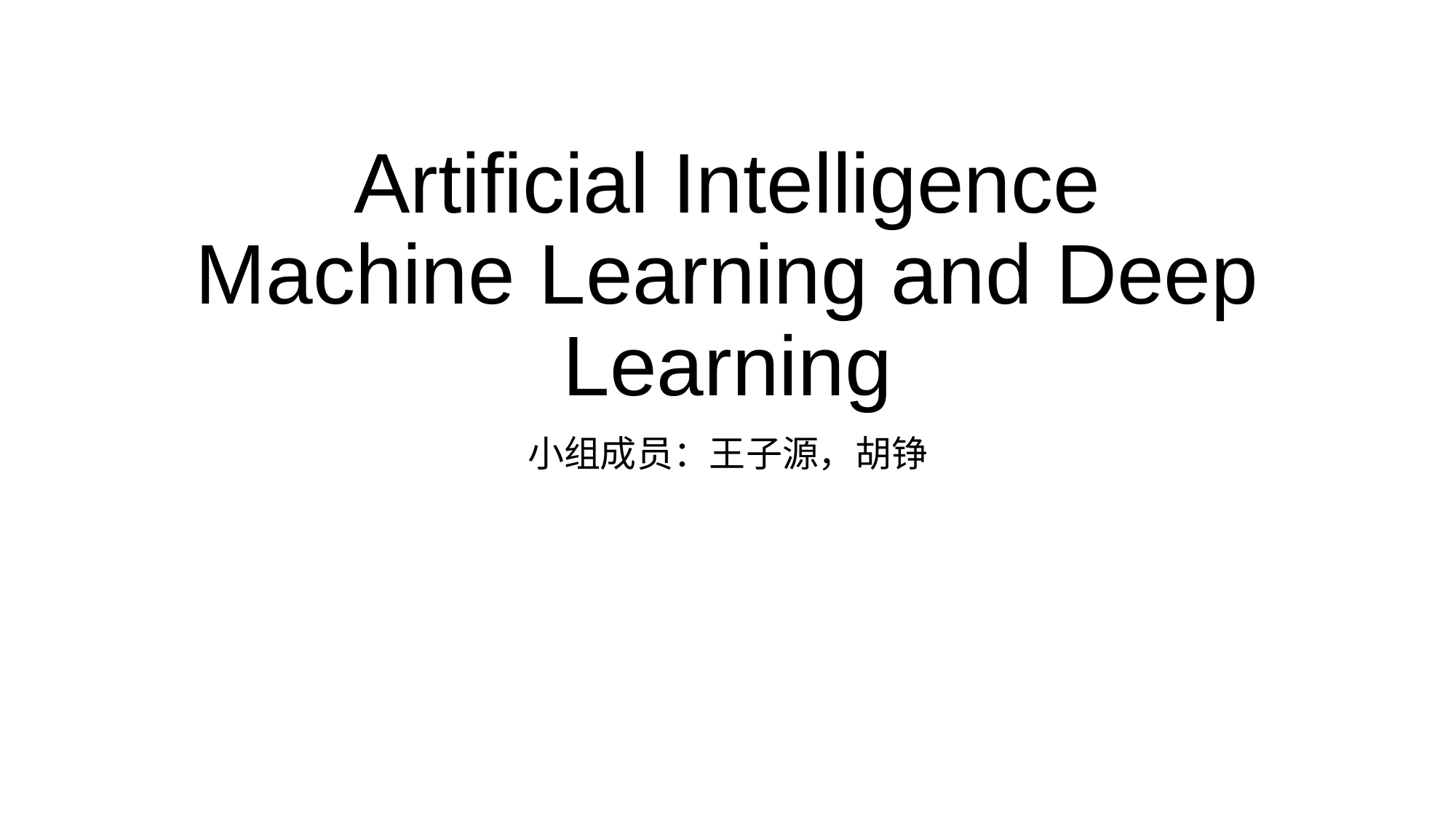

# Artificial Intelligence Machine Learning and Deep Learning
小组成员：王子源，胡铮